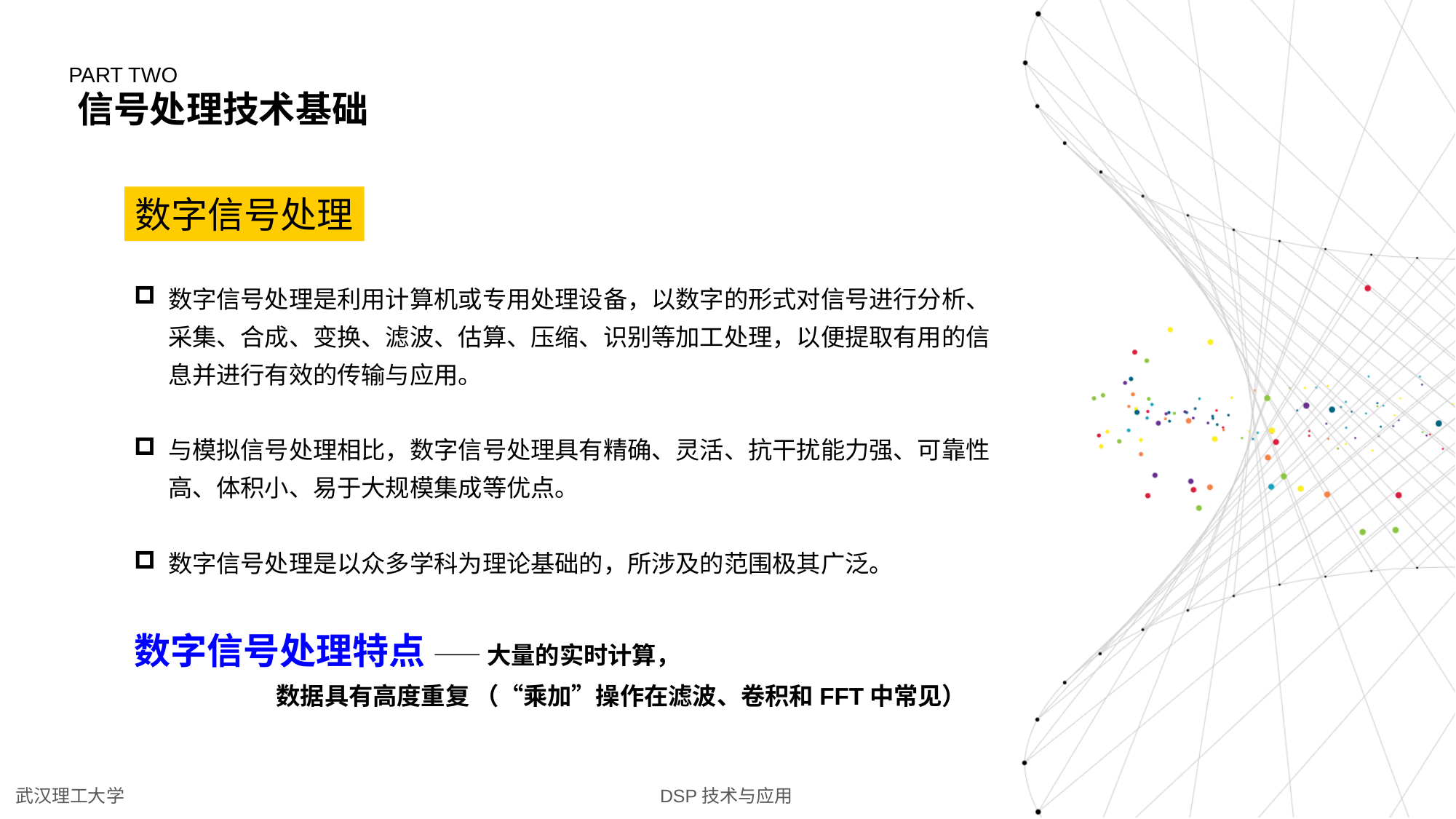

PART TWO
信号处理技术基础
数字信号处理
数字信号处理是利用计算机或专用处理设备，以数字的形式对信号进行分析、采集、合成、变换、滤波、估算、压缩、识别等加工处理，以便提取有用的信息并进行有效的传输与应用。

与模拟信号处理相比，数字信号处理具有精确、灵活、抗干扰能力强、可靠性高、体积小、易于大规模集成等优点。

数字信号处理是以众多学科为理论基础的，所涉及的范围极其广泛。

数字信号处理特点 —— 大量的实时计算，
          	     数据具有高度重复 （“乘加”操作在滤波、卷积和FFT中常见）
DSP技术与应用
武汉理工大学